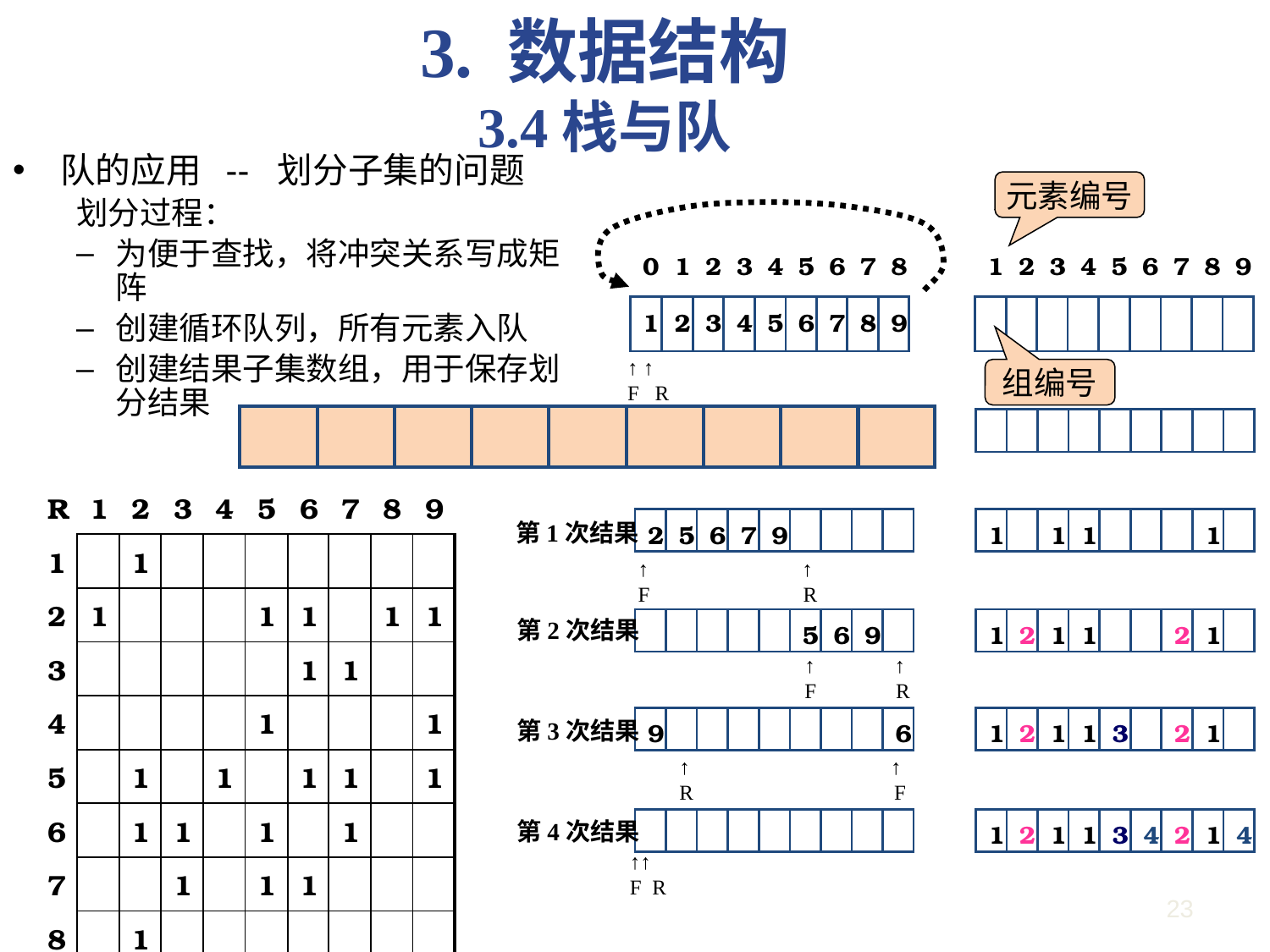

3. 数据结构
3.4栈与队
队的应用  --  划分子集的问题
划分过程：
为便于查找，将冲突关系写成矩阵
创建循环队列，所有元素入队
创建结果子集数组，用于保存划分结果
元素编号

| 0 | 1 | 2 | 3 | 4 | 5 | 6 | 7 | 8 |  |  | 1 | 2 | 3 | 4 | 5 | 6 | 7 | 8 | 9 |
| --- | --- | --- | --- | --- | --- | --- | --- | --- | --- | --- | --- | --- | --- | --- | --- | --- | --- | --- | --- |
| 1 | 2 | 3 | 4 | 5 | 6 | 7 | 8 | 9 |  |  |  |  |  |  |  |  |  |  |  |
↑ ↑
F   R
组编号
|  |  |  |  |  |  |  |  |  |
| --- | --- | --- | --- | --- | --- | --- | --- | --- |
|  |  |  |  |  |  |  |  |  |  |  |  |  |  |  |  |  |  |  |  |
| --- | --- | --- | --- | --- | --- | --- | --- | --- | --- | --- | --- | --- | --- | --- | --- | --- | --- | --- | --- |
| R | 1 | 2 | 3 | 4 | 5 | 6 | 7 | 8 | 9 |
| --- | --- | --- | --- | --- | --- | --- | --- | --- | --- |
| 1 |  | 1 |  |  |  |  |  |  |  |
| 2 | 1 |  |  |  | 1 | 1 |  | 1 | 1 |
| 3 |  |  |  |  |  | 1 | 1 |  |  |
| 4 |  |  |  |  | 1 |  |  |  | 1 |
| 5 |  | 1 |  | 1 |  | 1 | 1 |  | 1 |
| 6 |  | 1 | 1 |  | 1 |  | 1 |  |  |
| 7 |  |  | 1 |  | 1 | 1 |  |  |  |
| 8 |  | 1 |  |  |  |  |  |  |  |
| 9 |  | 1 |  | 1 | 1 |  |  |  |  |
| 2 | 5 | 6 | 7 | 9 |  |  |  |  |  |  | 1 |  | 1 | 1 |  |  |  | 1 |  |
| --- | --- | --- | --- | --- | --- | --- | --- | --- | --- | --- | --- | --- | --- | --- | --- | --- | --- | --- | --- |
第1次结果
↑                             ↑
F                             R
|  |  |  |  |  | 5 | 6 | 9 |  |  |  | 1 | 2 | 1 | 1 |  |  | 2 | 1 |  |
| --- | --- | --- | --- | --- | --- | --- | --- | --- | --- | --- | --- | --- | --- | --- | --- | --- | --- | --- | --- |
第2次结果
↑               ↑
F               R
| 9 |  |  |  |  |  |  |  | 6 |  |  | 1 | 2 | 1 | 1 | 3 |  | 2 | 1 |  |
| --- | --- | --- | --- | --- | --- | --- | --- | --- | --- | --- | --- | --- | --- | --- | --- | --- | --- | --- | --- |
第3次结果
↑                                      ↑
R                                      F
|  |  |  |  |  |  |  |  |  |  |  | 1 | 2 | 1 | 1 | 3 | 4 | 2 | 1 | 4 |
| --- | --- | --- | --- | --- | --- | --- | --- | --- | --- | --- | --- | --- | --- | --- | --- | --- | --- | --- | --- |
第4次结果
↑↑
F  R
23